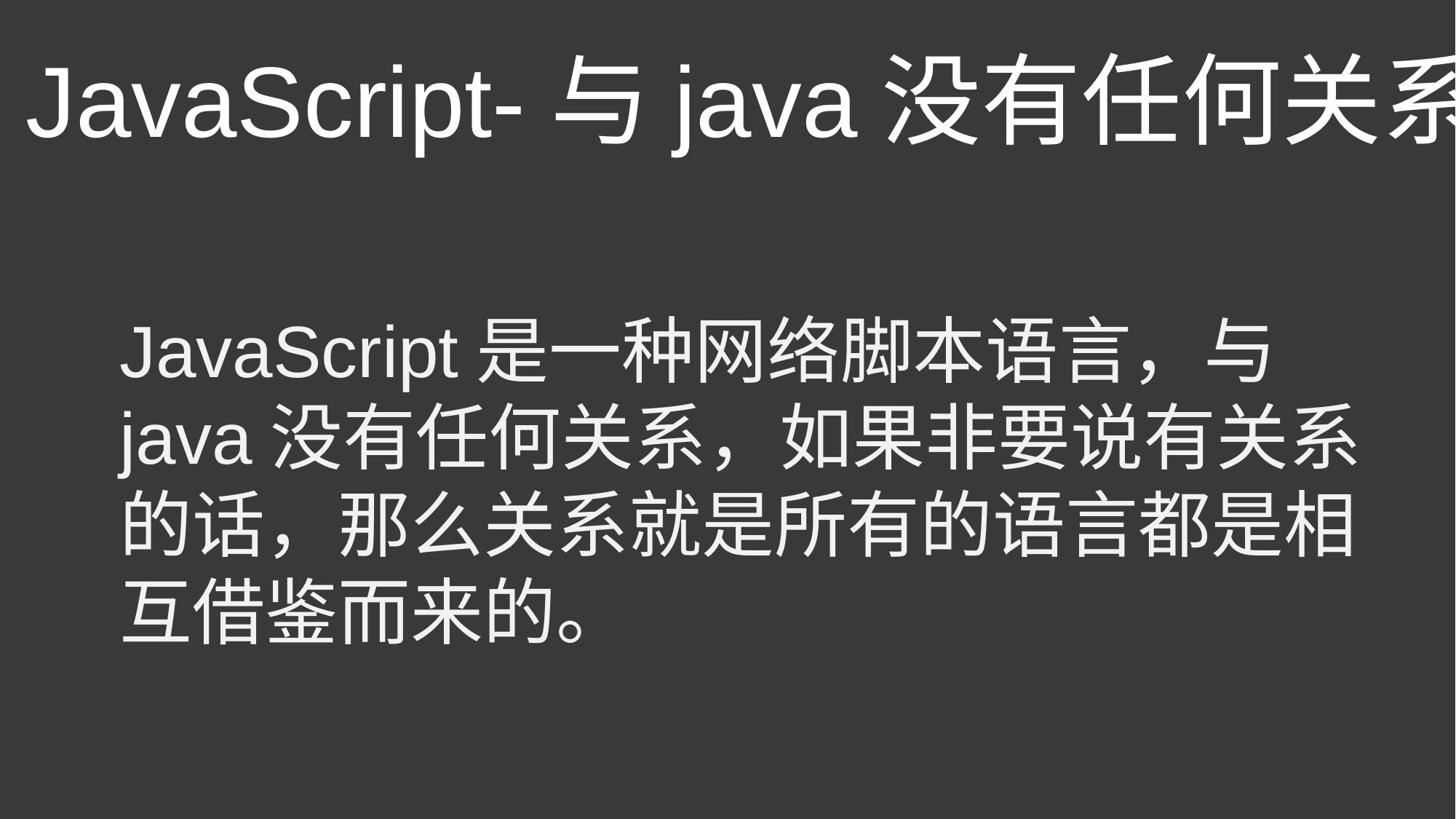

JavaScript-与java没有任何关系
JavaScript是一种网络脚本语言，与java没有任何关系，如果非要说有关系的话，那么关系就是所有的语言都是相互借鉴而来的。